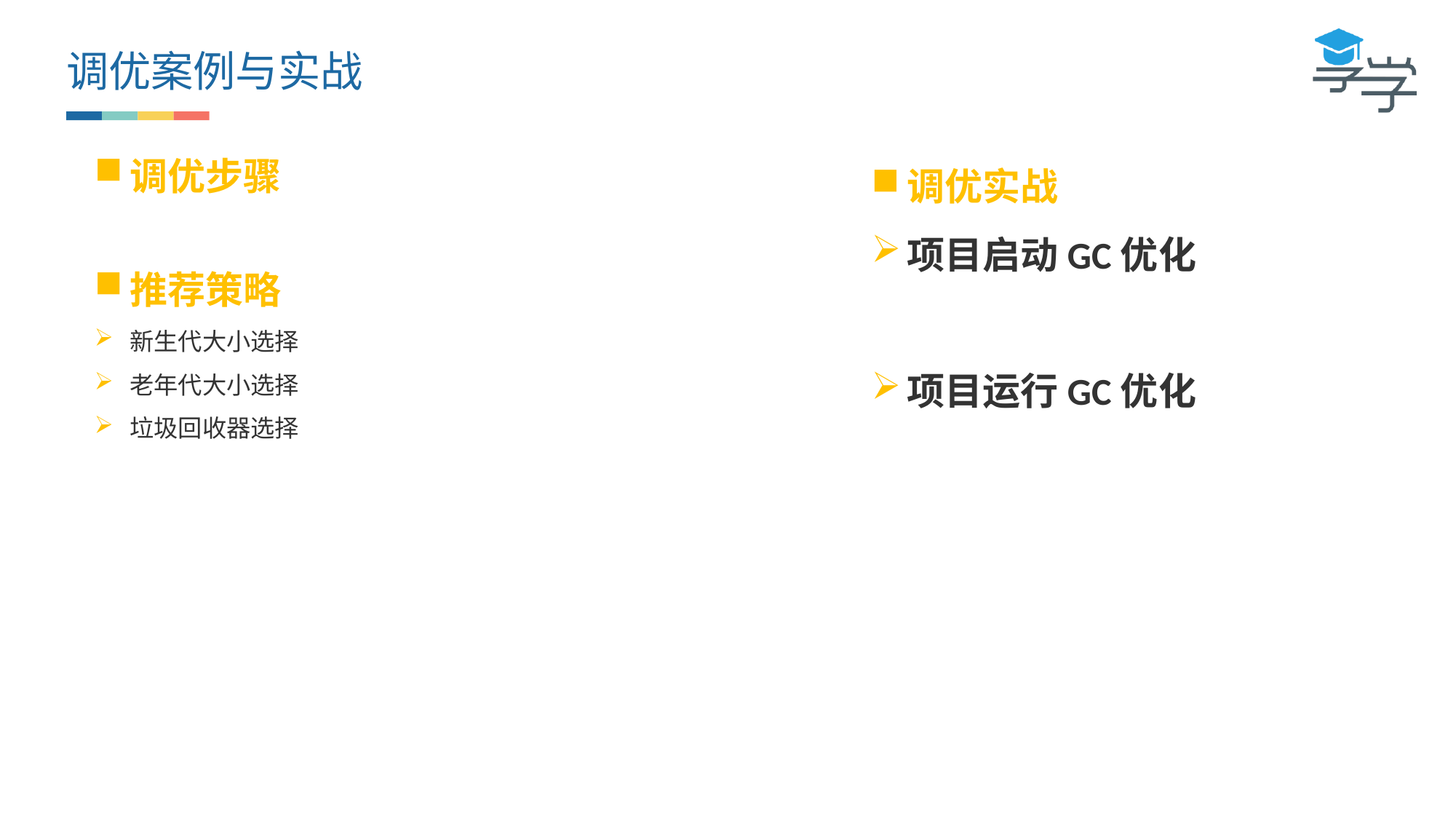

调优案例与实战

调优步骤

推荐策略
新生代大小选择
老年代大小选择
垃圾回收器选择

调优实战
项目启动GC优化

项目运行GC优化